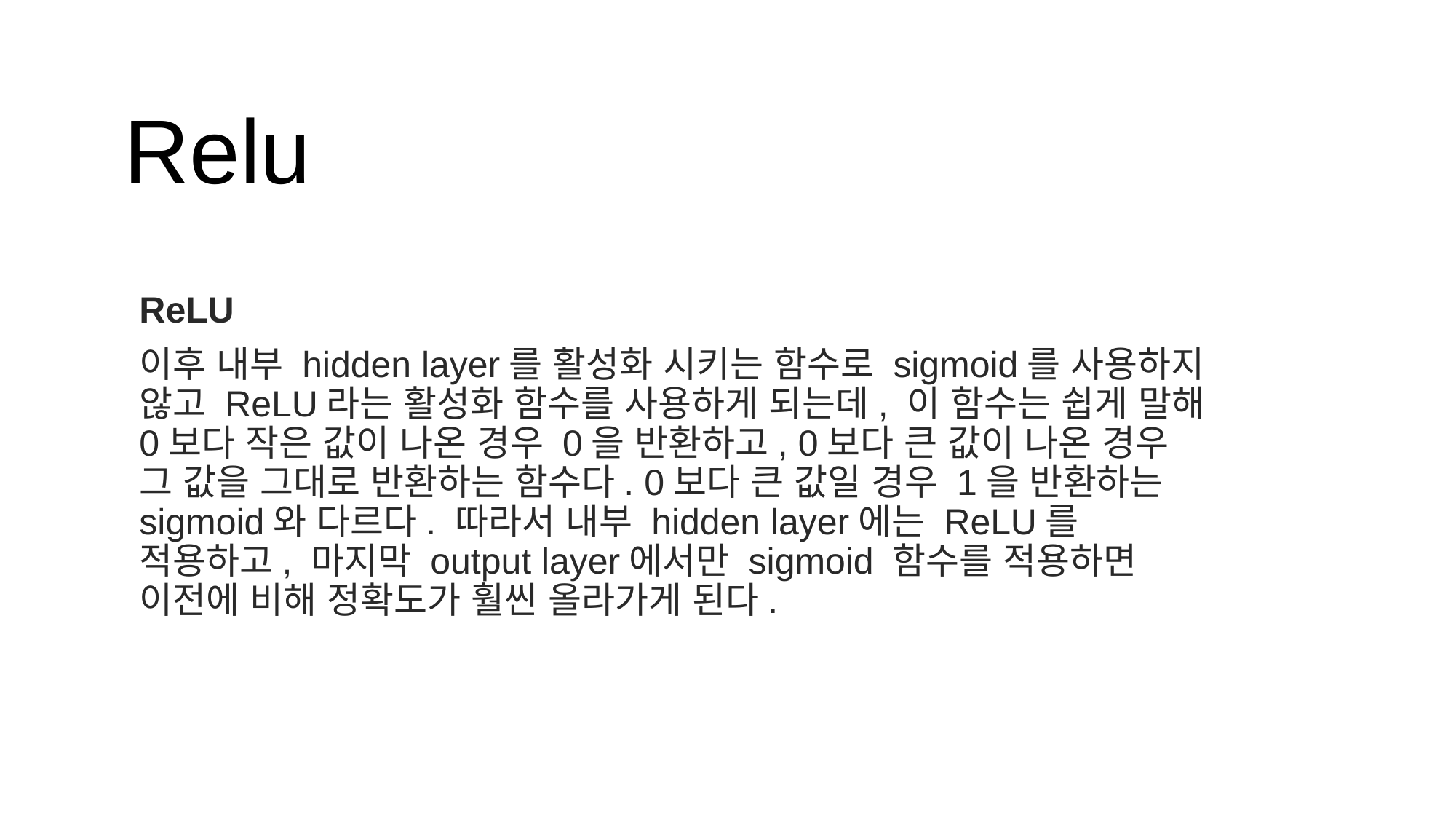

# Relu
ReLU
이후 내부 hidden layer를 활성화 시키는 함수로 sigmoid를 사용하지 않고 ReLU라는 활성화 함수를 사용하게 되는데, 이 함수는 쉽게 말해 0보다 작은 값이 나온 경우 0을 반환하고, 0보다 큰 값이 나온 경우 그 값을 그대로 반환하는 함수다. 0보다 큰 값일 경우 1을 반환하는 sigmoid와 다르다. 따라서 내부 hidden layer에는 ReLU를 적용하고, 마지막 output layer에서만 sigmoid 함수를 적용하면 이전에 비해 정확도가 훨씬 올라가게 된다.